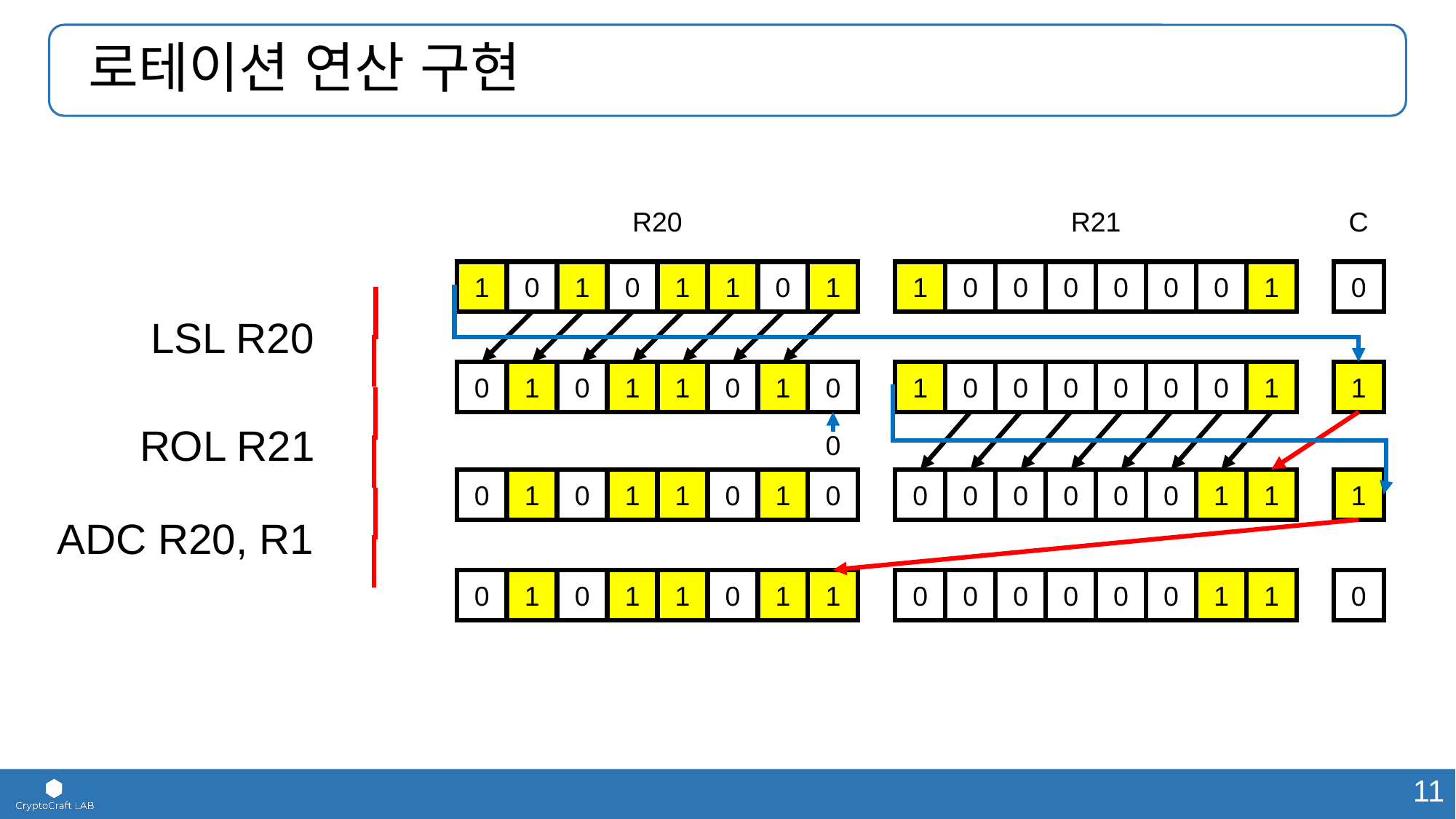

# 로테이션 연산 구현

R20
R21
C
1
1
1
0
0
0
1
1
0
0
1
0
0
0
0
1
0
LSL R20
0
0
1
1
1
1
0
0
1
0
1
0
0
0
0
1
0
ROL R21
0
0
0
1
1
1
1
0
0
1
0
1
0
1
0
0
0
0
ADC R20, R1
0
1
1
1
1
1
0
0
0
0
1
0
1
0
0
0
0